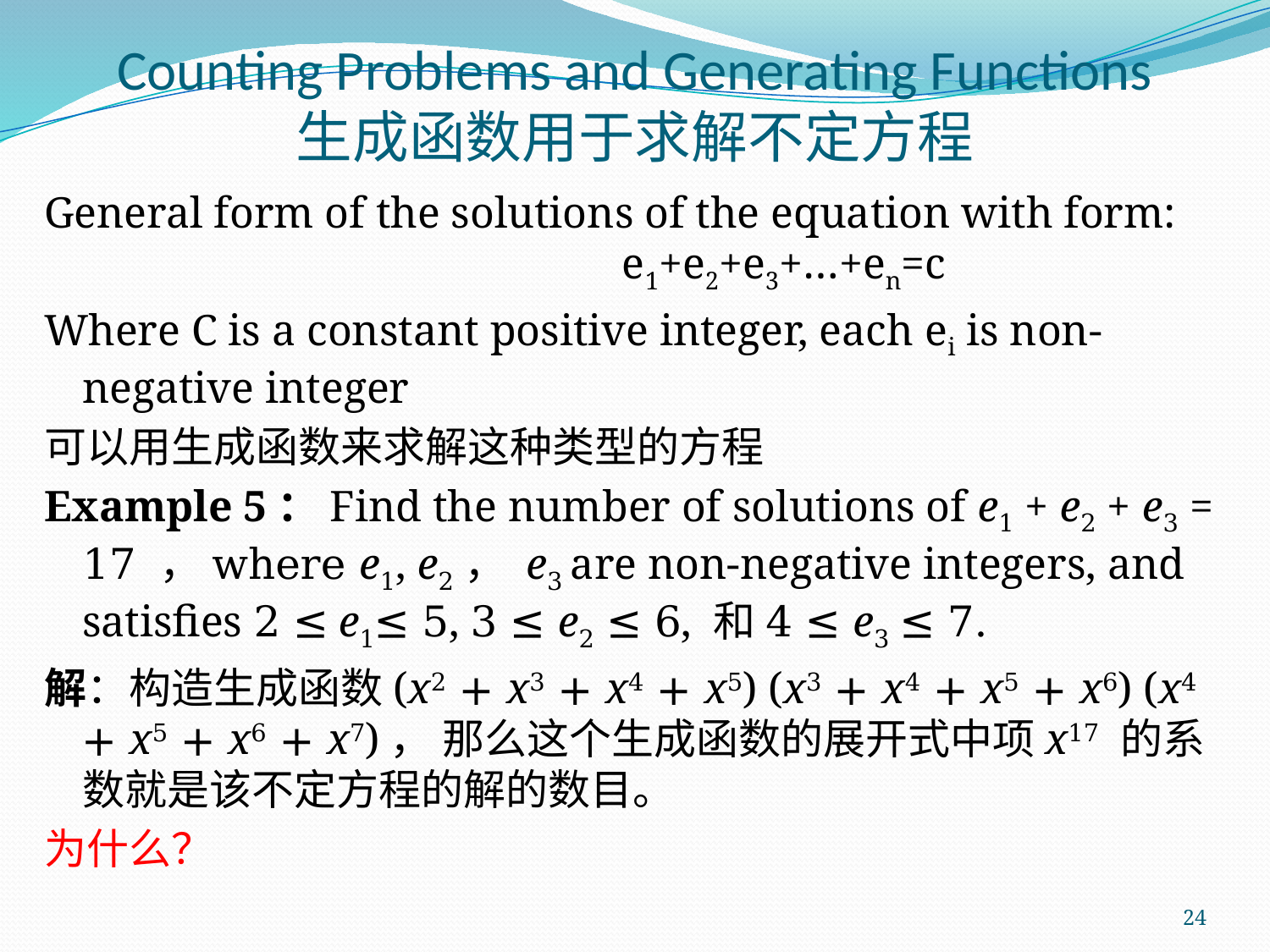

# Counting Problems and Generating Functions 生成函数用于求解不定方程
General form of the solutions of the equation with form:			                          e1+e2+e3+…+en=c
Where C is a constant positive integer, each ei is non-negative integer
可以用生成函数来求解这种类型的方程
Example 5：Find the number of solutions of e1 + e2 + e3 = 17 ，where e1, e2， e3 are non-negative integers, and satisfies 2 ≤ e1≤ 5, 3 ≤ e2 ≤ 6, 和4 ≤ e3 ≤ 7.
解：构造生成函数(x2 + x3 + x4 + x5) (x3 + x4 + x5 + x6) (x4 + x5 + x6 + x7)， 那么这个生成函数的展开式中项x17 的系数就是该不定方程的解的数目。
为什么？
24